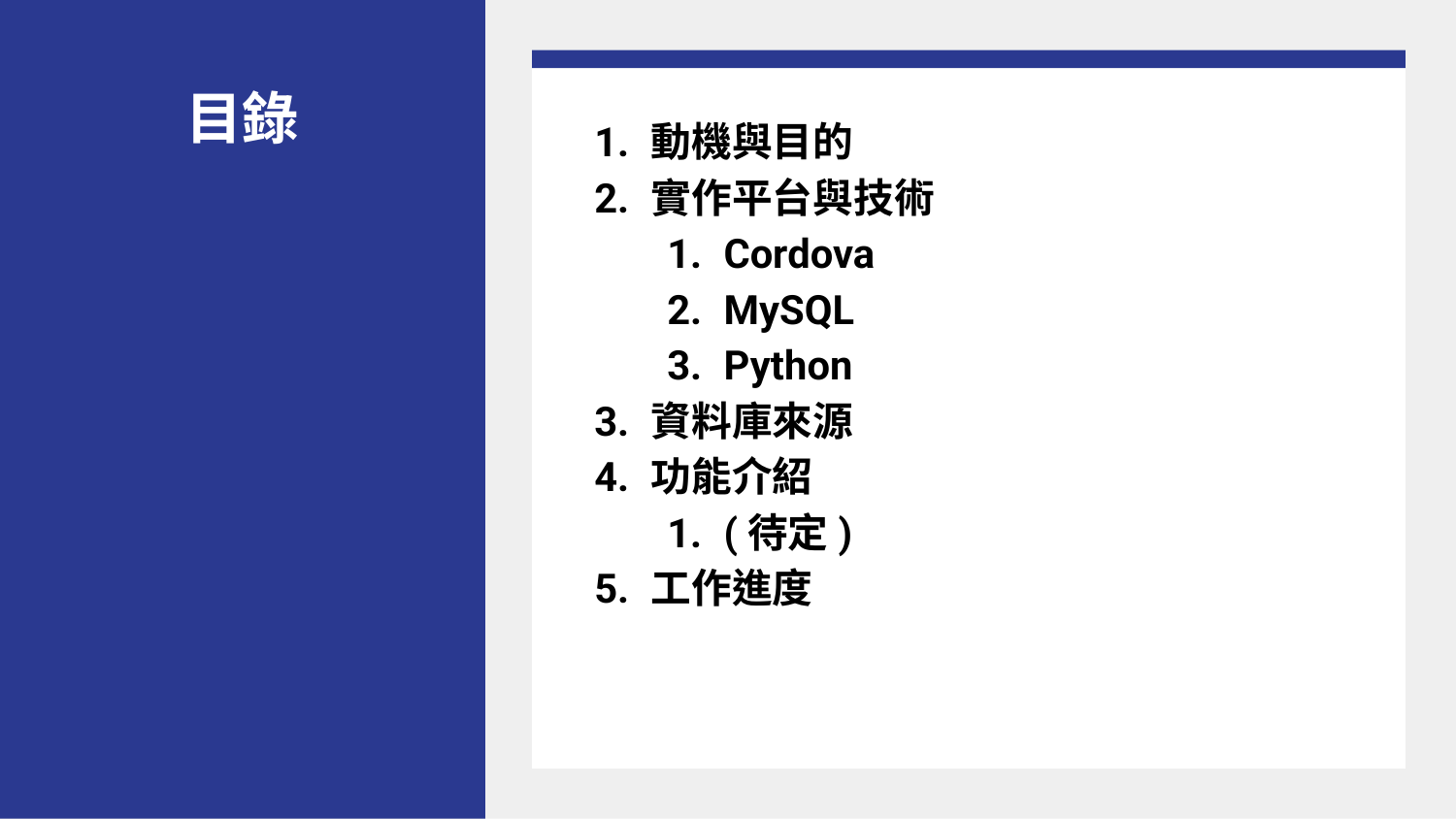

# 目錄
動機與目的
實作平台與技術
Cordova
MySQL
Python
資料庫來源
功能介紹
(待定)
工作進度